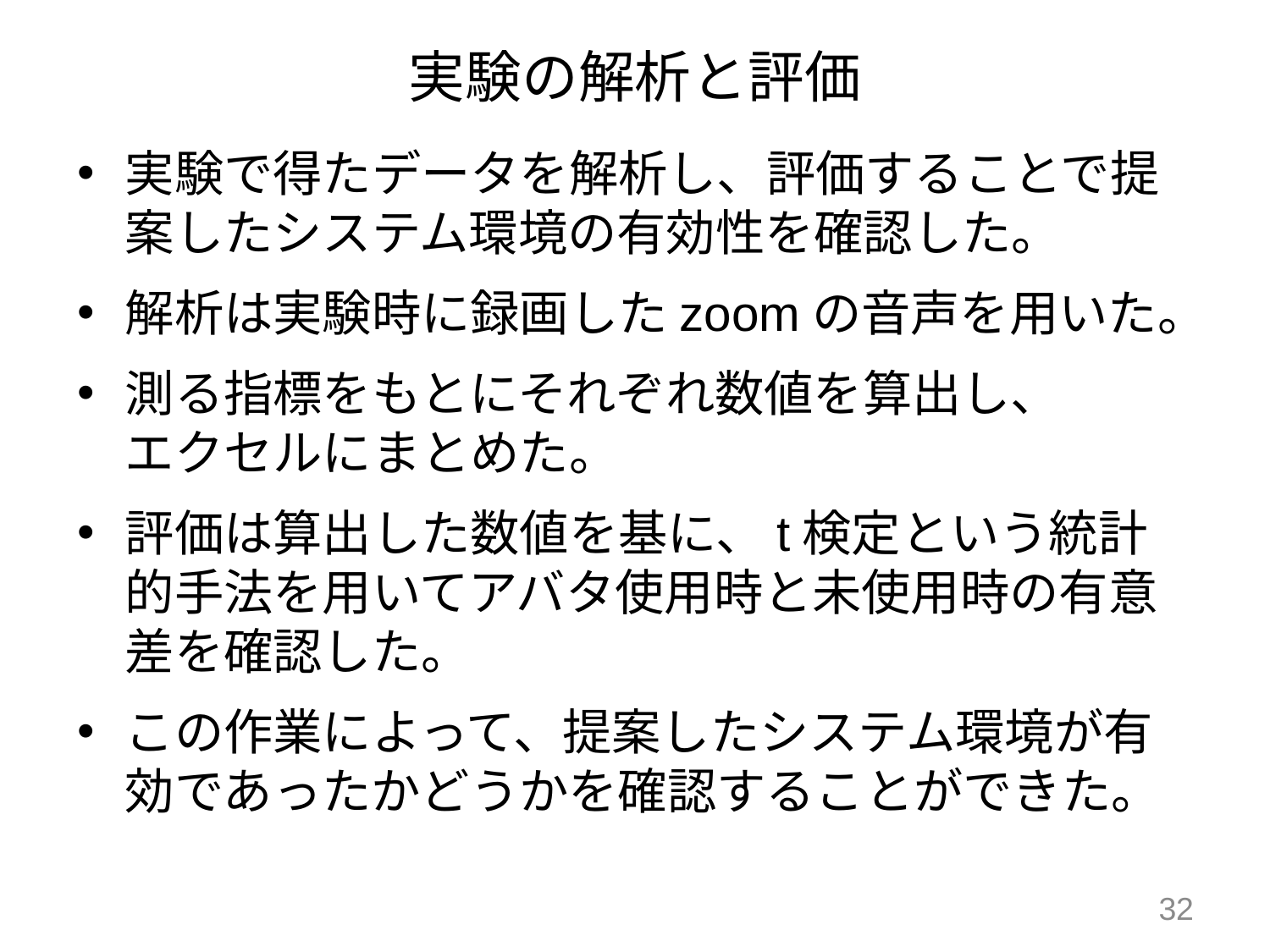

# 実験の解析と評価
実験で得たデータを解析し、評価することで提案したシステム環境の有効性を確認した。
解析は実験時に録画したzoomの音声を用いた。
測る指標をもとにそれぞれ数値を算出し、
エクセルにまとめた。
評価は算出した数値を基に、t検定という統計的手法を用いてアバタ使用時と未使用時の有意差を確認した。
この作業によって、提案したシステム環境が有効であったかどうかを確認することができた。

32